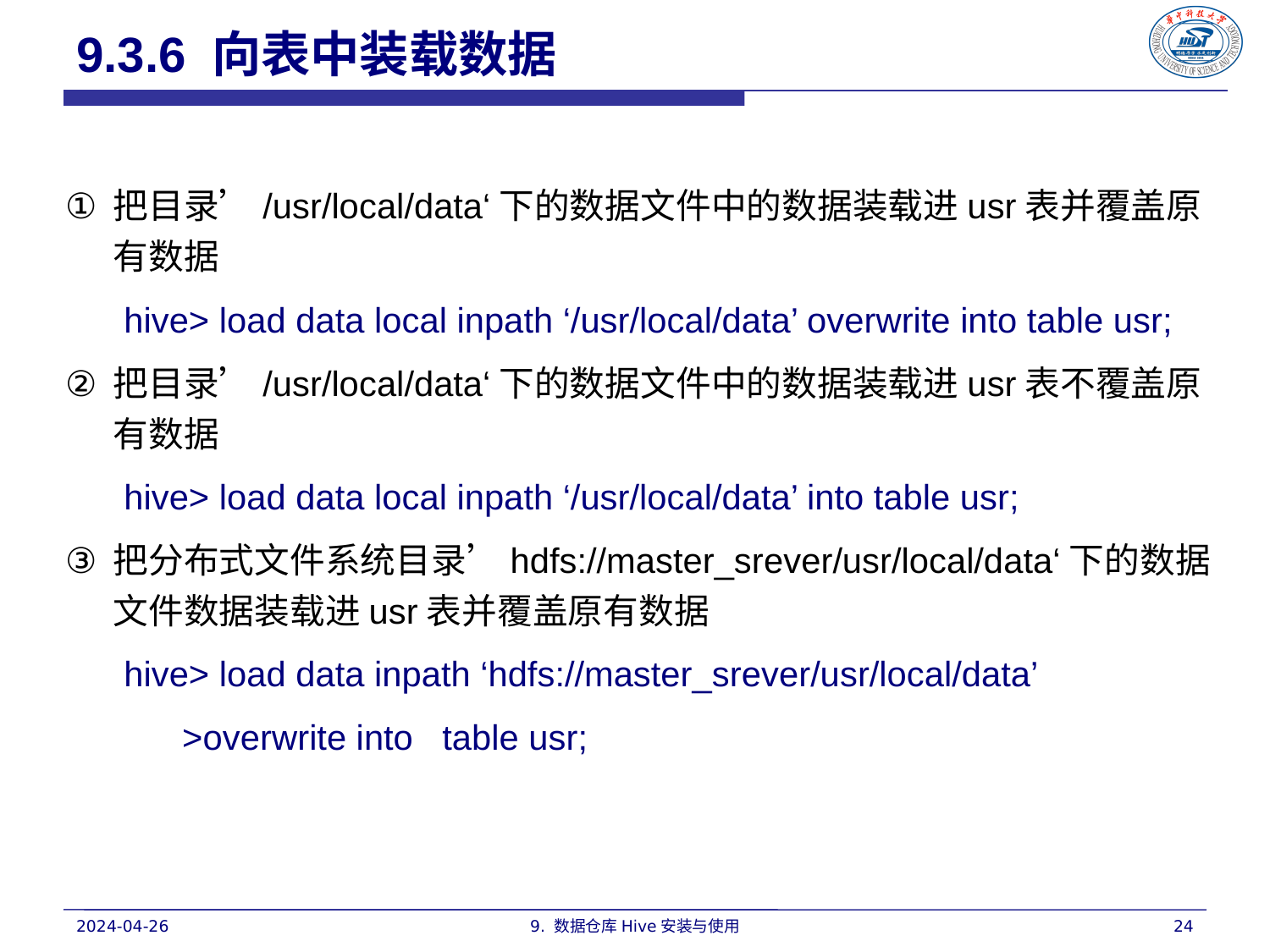

9.3.6 向表中装载数据
把目录’/usr/local/data‘下的数据文件中的数据装载进usr表并覆盖原有数据
      hive> load data local inpath ‘/usr/local/data’ overwrite into table usr;
把目录’/usr/local/data‘下的数据文件中的数据装载进usr表不覆盖原有数据
      hive> load data local inpath ‘/usr/local/data’ into table usr;
把分布式文件系统目录’hdfs://master_srever/usr/local/data‘下的数据文件数据装载进usr表并覆盖原有数据
      hive> load data inpath ‘hdfs://master_srever/usr/local/data’
            >overwrite into   table usr;
2024-04-26
9. 数据仓库Hive安装与使用
24